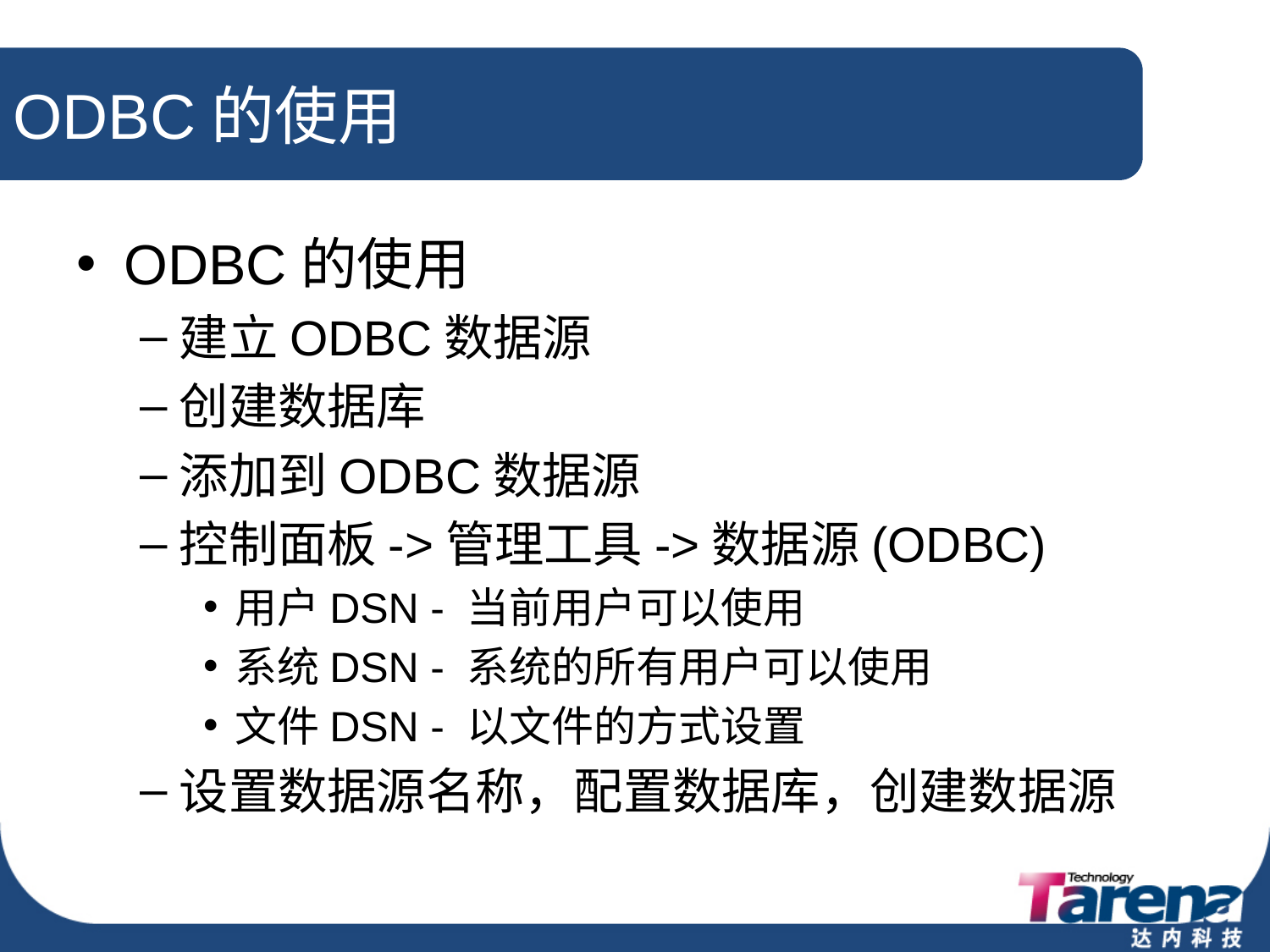

# ODBC的使用
ODBC的使用
建立ODBC数据源
创建数据库
添加到ODBC数据源
控制面板->管理工具->数据源(ODBC)
用户DSN - 当前用户可以使用
系统DSN - 系统的所有用户可以使用
文件DSN - 以文件的方式设置
设置数据源名称，配置数据库，创建数据源